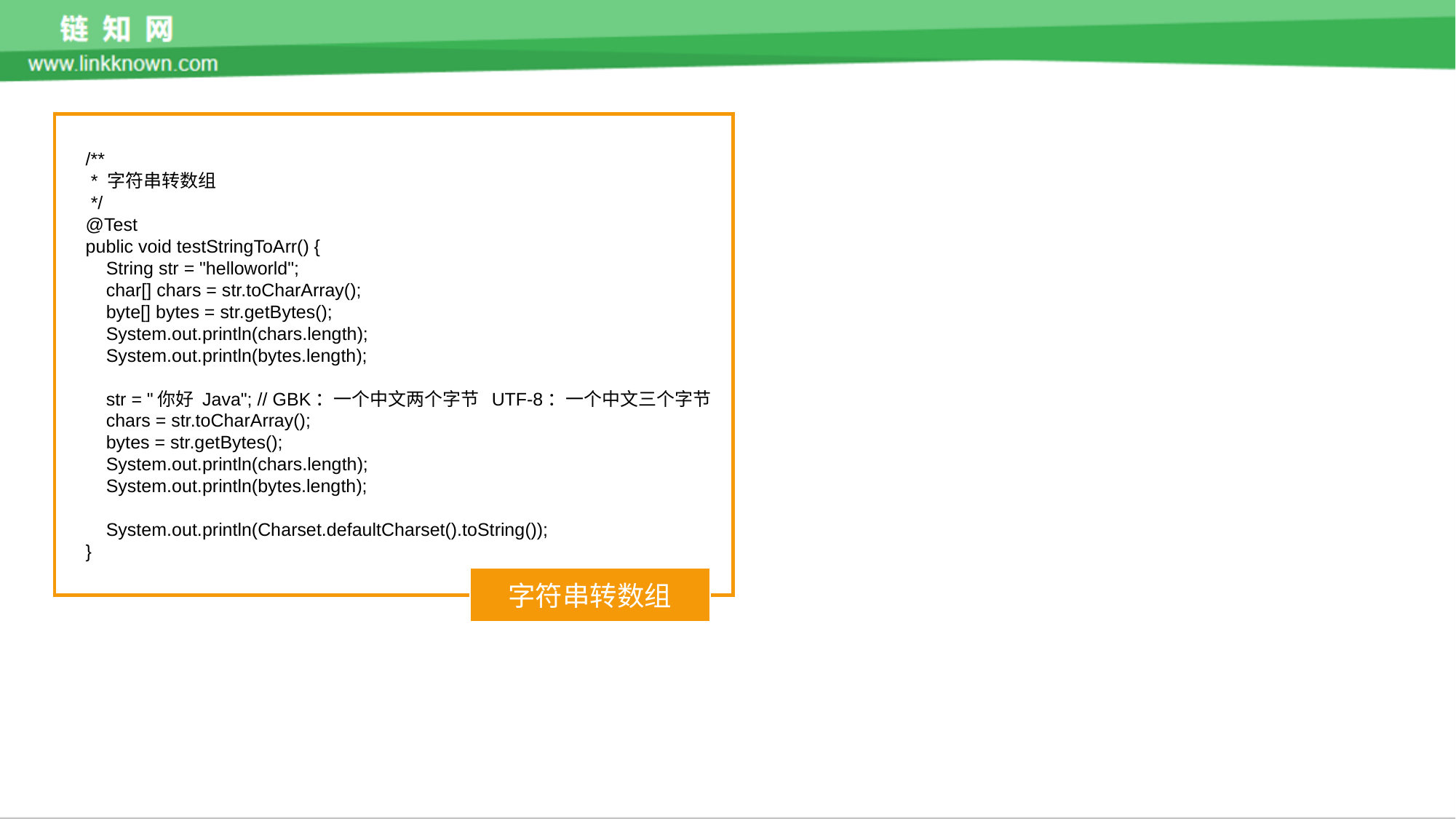

/**
     * 字符串转数组
     */
    @Test
    public void testStringToArr() {
        String str = "helloworld";
        char[] chars = str.toCharArray();
        byte[] bytes = str.getBytes();
        System.out.println(chars.length);
        System.out.println(bytes.length);

        str = "你好 Java"; // GBK：一个中文两个字节  UTF-8：一个中文三个字节
        chars = str.toCharArray();
        bytes = str.getBytes();
        System.out.println(chars.length);
        System.out.println(bytes.length);

        System.out.println(Charset.defaultCharset().toString());
    }
字符串转数组